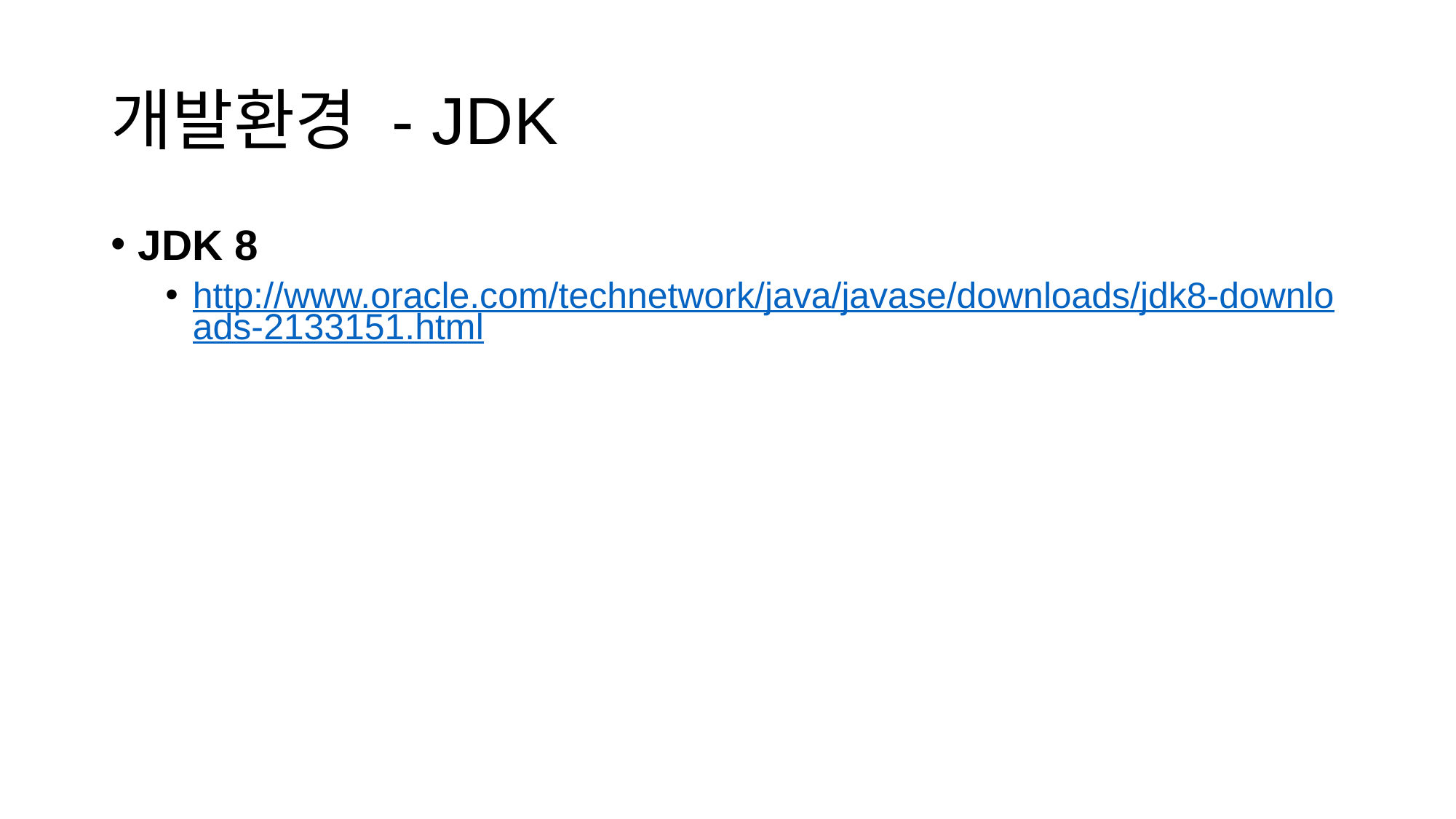

# 개발환경 - JDK
JDK 8
http://www.oracle.com/technetwork/java/javase/downloads/jdk8-downloads-2133151.html